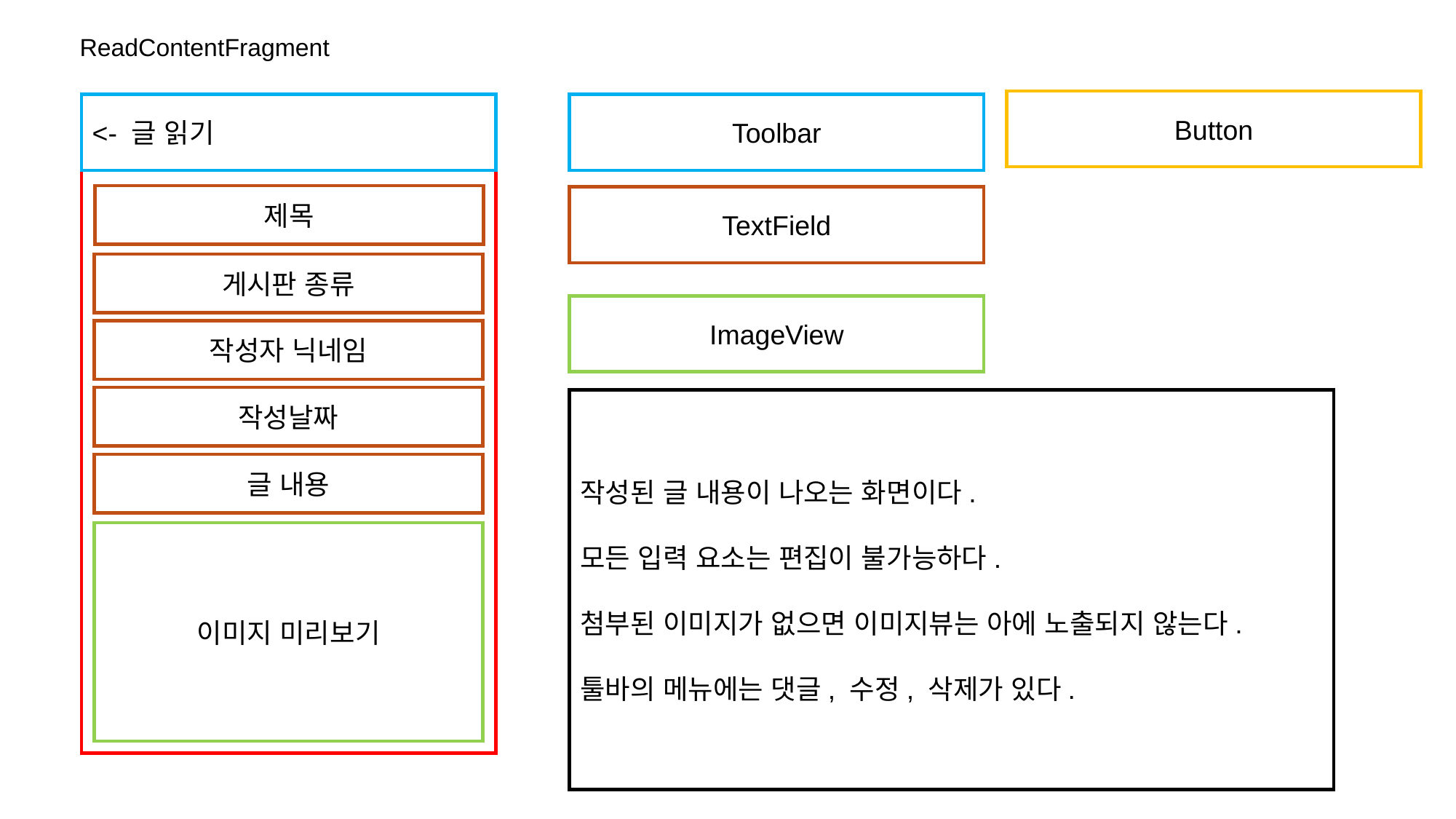

ReadContentFragment
Button
<- 글 읽기

Toolbar
제목
TextField
게시판 종류
ImageView
작성자 닉네임
작성날짜
작성된 글 내용이 나오는 화면이다.

모든 입력 요소는 편집이 불가능하다.

첨부된 이미지가 없으면 이미지뷰는 아에 노출되지 않는다.

툴바의 메뉴에는 댓글, 수정, 삭제가 있다.
글 내용
이미지 미리보기